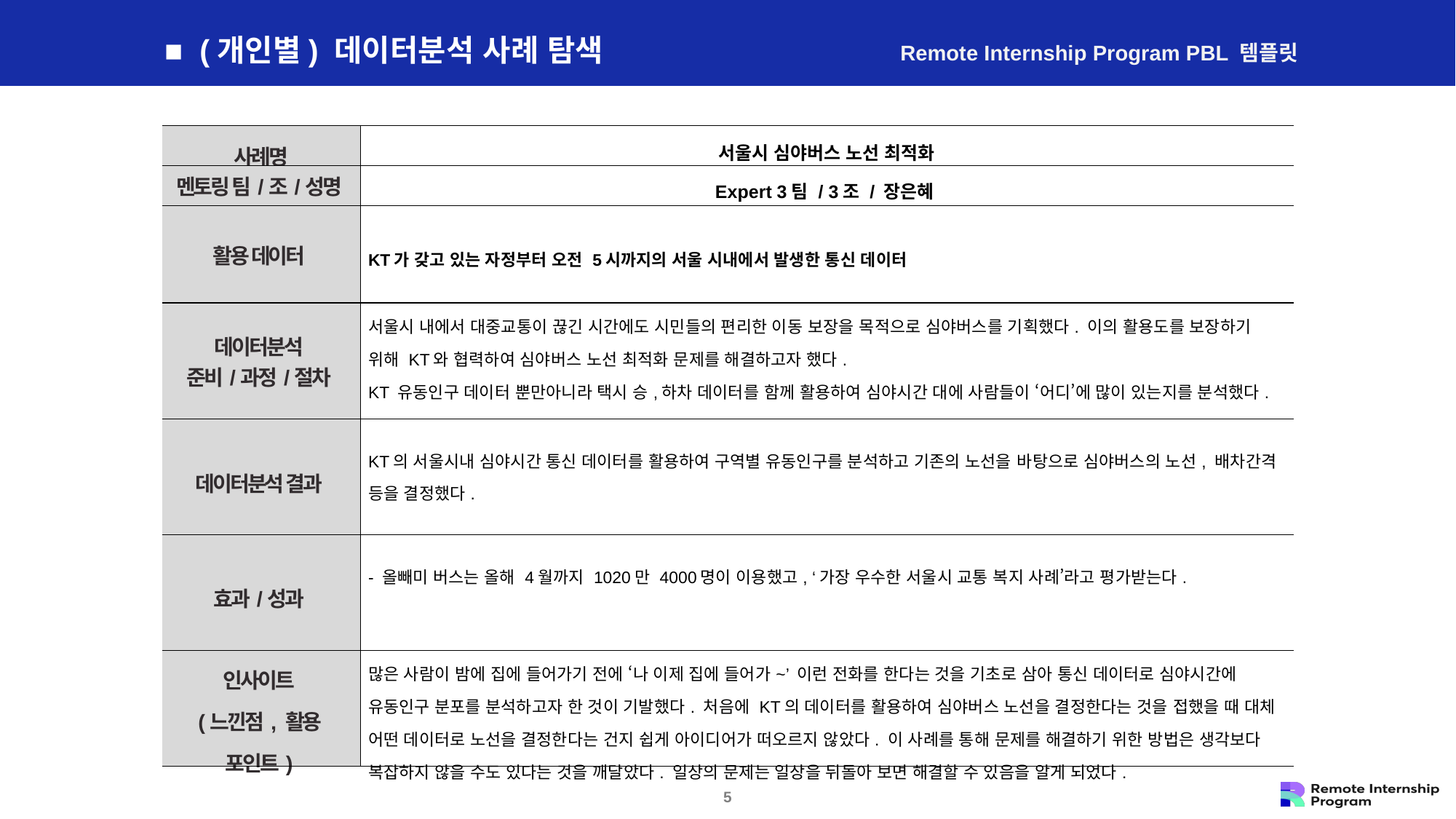

■  (개인별) 데이터분석 사례 탐색
Remote Internship Program PBL 템플릿
| 사례명 | 서울시 심야버스 노선 최적화 |
| --- | --- |
| 멘토링 팀/조/성명 | Expert 3팀 / 3조 / 장은혜 |
| 활용 데이터 | KT가 갖고 있는 자정부터 오전 5시까지의 서울 시내에서 발생한 통신 데이터 |
| 데이터분석 준비/과정/절차 | 서울시 내에서 대중교통이 끊긴 시간에도 시민들의 편리한 이동 보장을 목적으로 심야버스를 기획했다. 이의 활용도를 보장하기 위해 KT와 협력하여 심야버스 노선 최적화 문제를 해결하고자 했다. KT 유동인구 데이터 뿐만아니라 택시 승,하차 데이터를 함께 활용하여 심야시간 대에 사람들이 ‘어디’에 많이 있는지를 분석했다. |
| 데이터분석 결과 | KT의 서울시내 심야시간 통신 데이터를 활용하여 구역별 유동인구를 분석하고 기존의 노선을 바탕으로 심야버스의 노선, 배차간격 등을 결정했다. |
| 효과/성과 | - 올빼미 버스는 올해 4월까지 1020만 4000명이 이용했고, ‘가장 우수한 서울시 교통 복지 사례’라고 평가받는다. |
| 인사이트 (느낀점, 활용 포인트) | 많은 사람이 밤에 집에 들어가기 전에 ‘나 이제 집에 들어가~’ 이런 전화를 한다는 것을 기초로 삼아 통신 데이터로 심야시간에 유동인구 분포를 분석하고자 한 것이 기발했다. 처음에 KT의 데이터를 활용하여 심야버스 노선을 결정한다는 것을 접했을 때 대체 어떤 데이터로 노선을 결정한다는 건지 쉽게 아이디어가 떠오르지 않았다. 이 사례를 통해 문제를 해결하기 위한 방법은 생각보다 복잡하지 않을 수도 있다는 것을 깨달았다. 일상의 문제는 일상을 뒤돌아 보면 해결할 수 있음을 알게 되었다. |